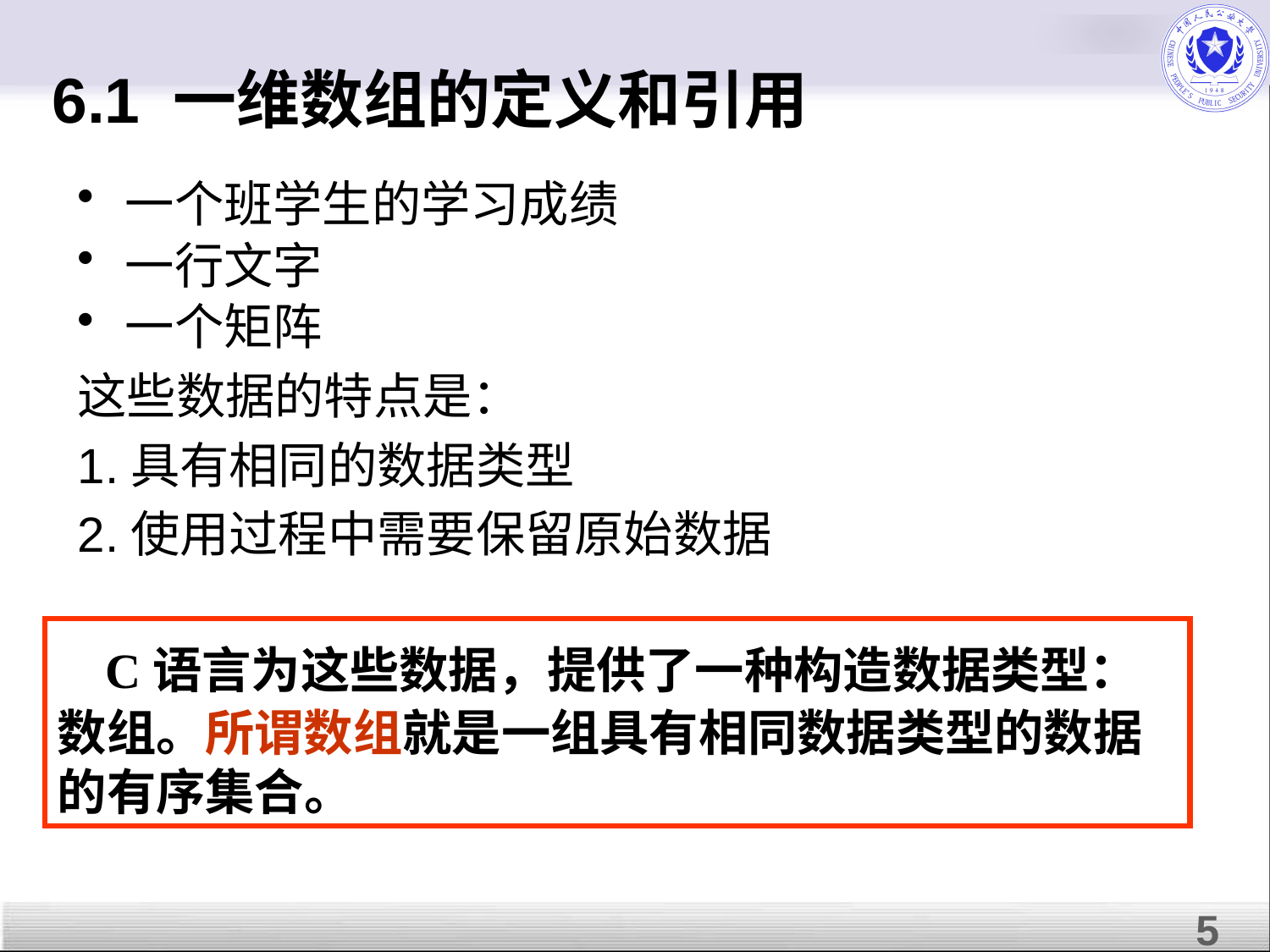

# 6.1 一维数组的定义和引用
一个班学生的学习成绩
一行文字
一个矩阵
这些数据的特点是：
1.具有相同的数据类型
2.使用过程中需要保留原始数据
   C语言为这些数据，提供了一种构造数据类型：数组。所谓数组就是一组具有相同数据类型的数据的有序集合。